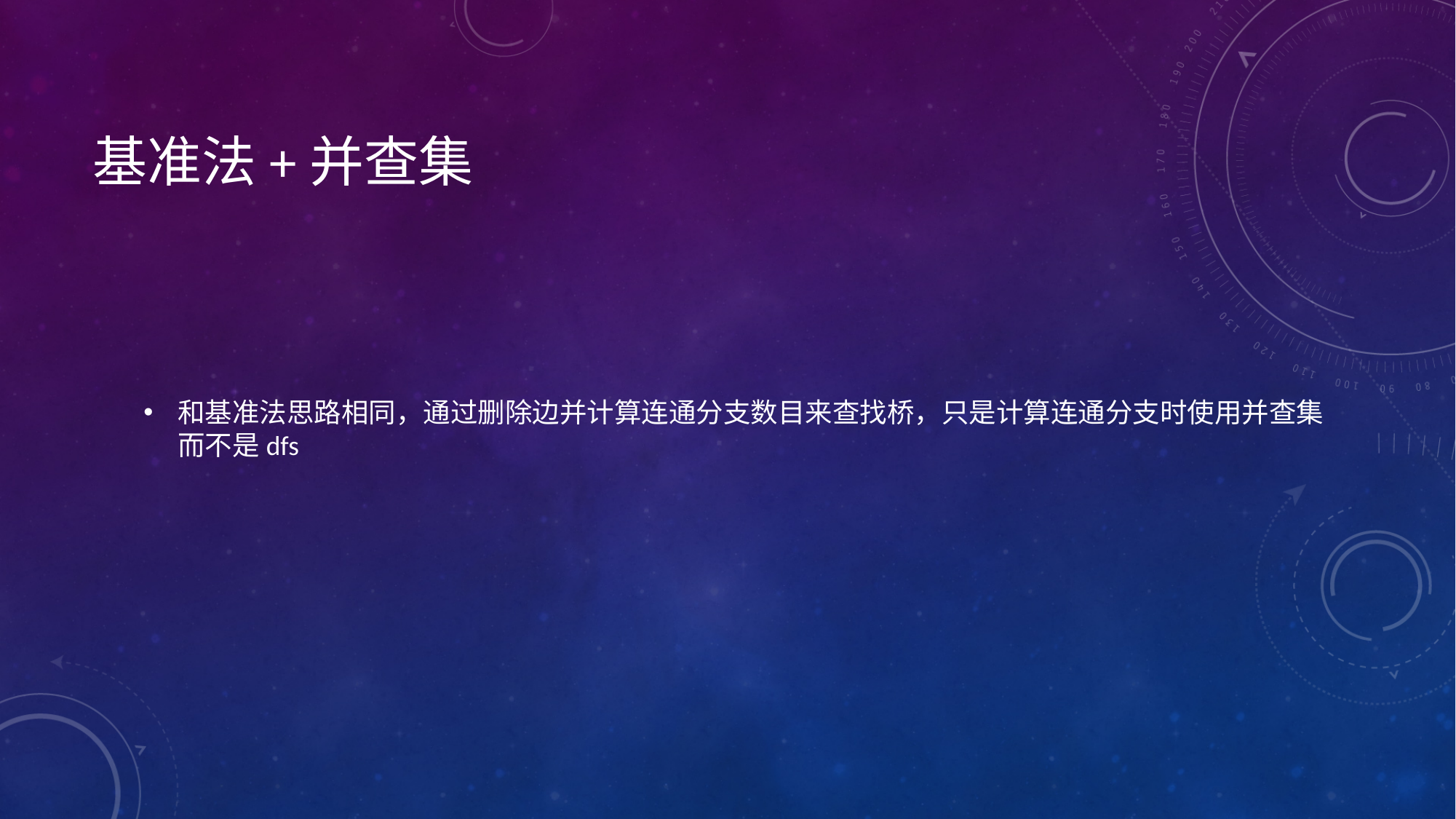

# 基准法+并查集
和基准法思路相同，通过删除边并计算连通分支数目来查找桥，只是计算连通分支时使用并查集而不是dfs